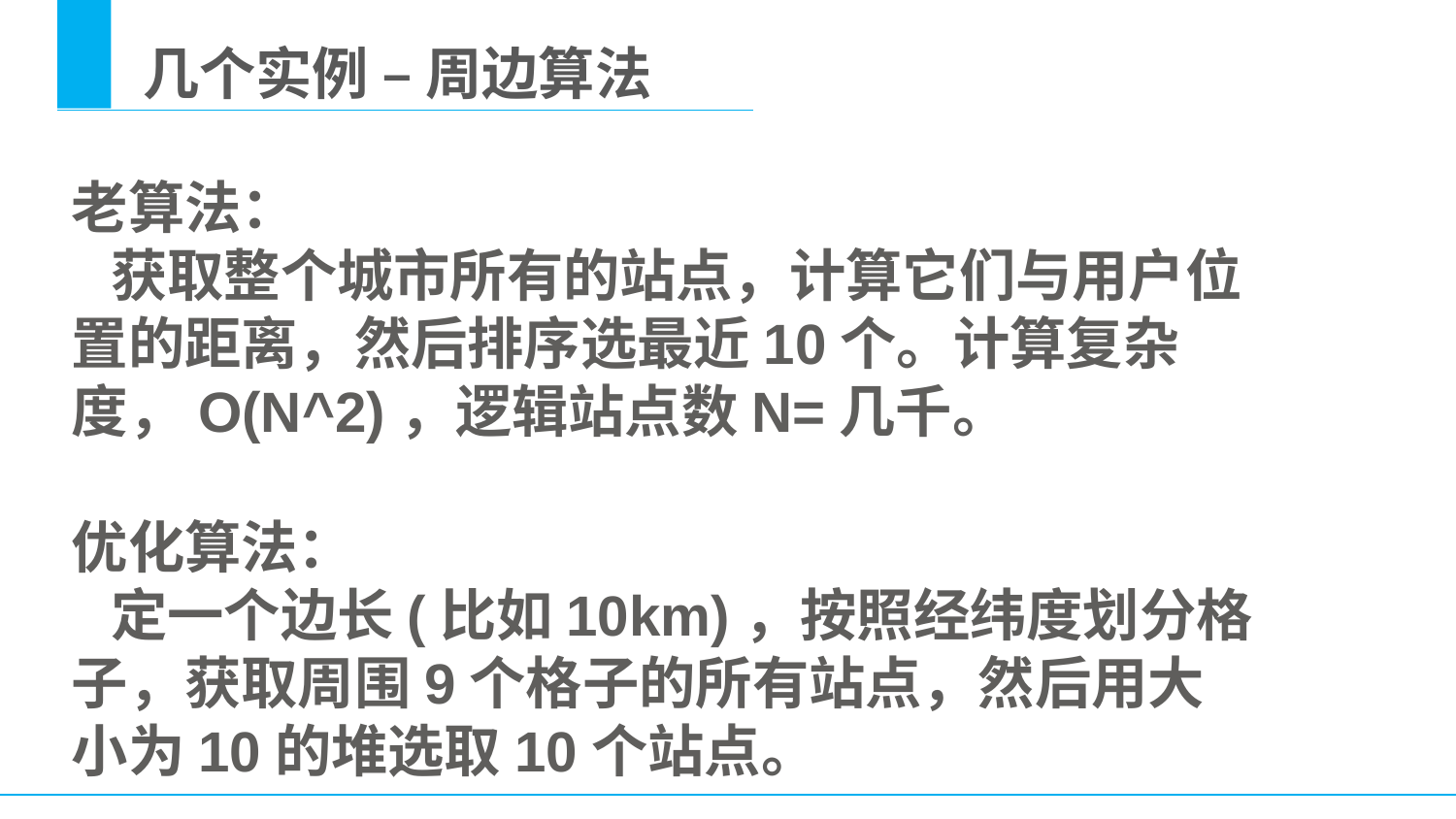

几个实例 – 周边算法
老算法：
  获取整个城市所有的站点，计算它们与用户位置的距离，然后排序选最近10个。计算复杂度，O(N^2)，逻辑站点数N=几千。

优化算法：
  定一个边长(比如10km)，按照经纬度划分格子，获取周围9个格子的所有站点，然后用大小为10的堆选取10个站点。